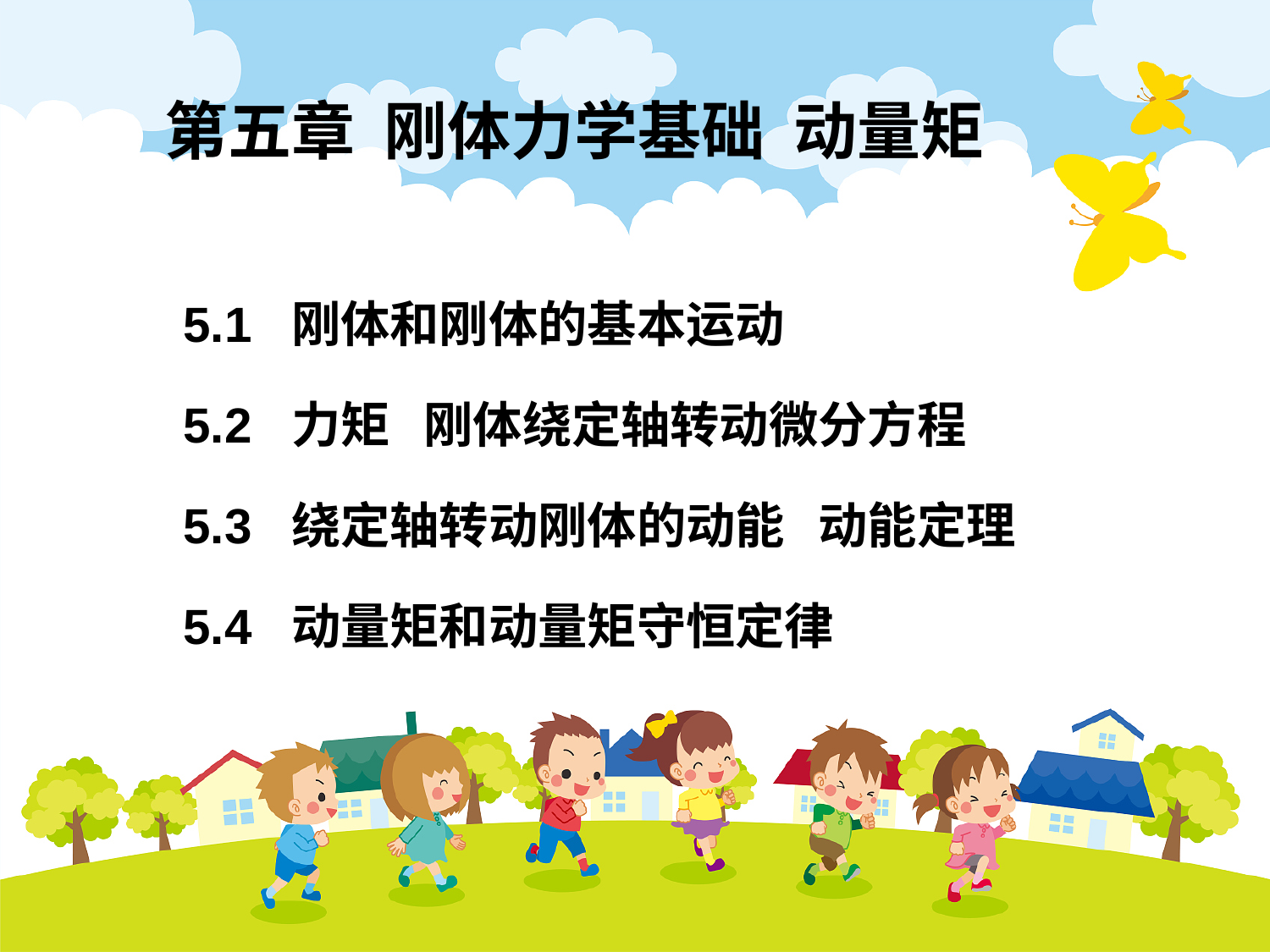

第五章  刚体力学基础  动量矩
  5.1  刚体和刚体的基本运动
  5.2  力矩   刚体绕定轴转动微分方程
  5.3  绕定轴转动刚体的动能   动能定理
  5.4  动量矩和动量矩守恒定律